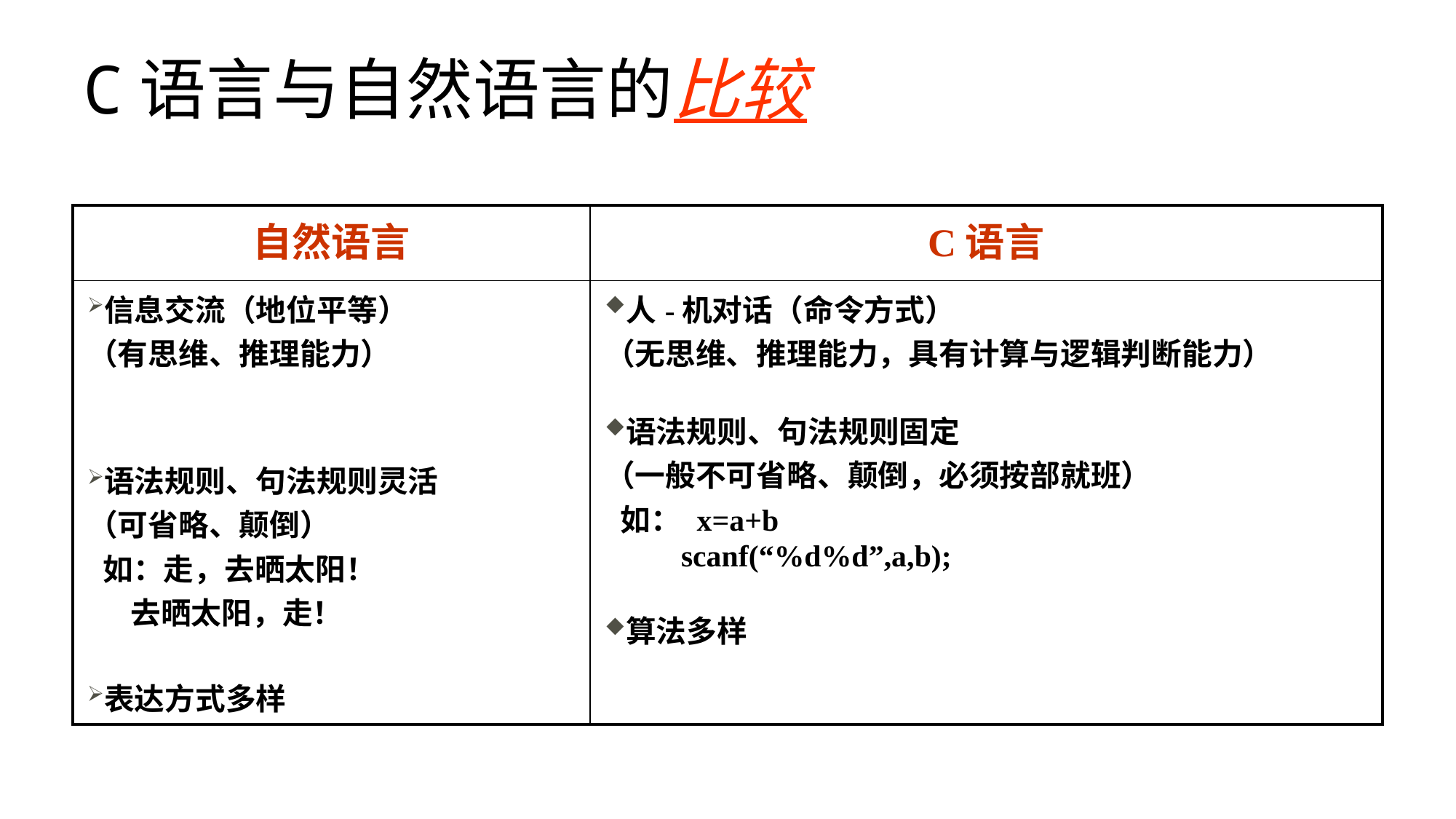

# C语言与自然语言的比较
| 自然语言 | C语言 |
| --- | --- |
| 信息交流（地位平等） （有思维、推理能力） 语法规则、句法规则灵活 （可省略、颠倒） 如：走，去晒太阳！ 去晒太阳，走！ 表达方式多样 | 人-机对话（命令方式） （无思维、推理能力，具有计算与逻辑判断能力） 语法规则、句法规则固定 （一般不可省略、颠倒，必须按部就班） 如： x=a+b scanf(“%d%d”,a,b); 算法多样 |